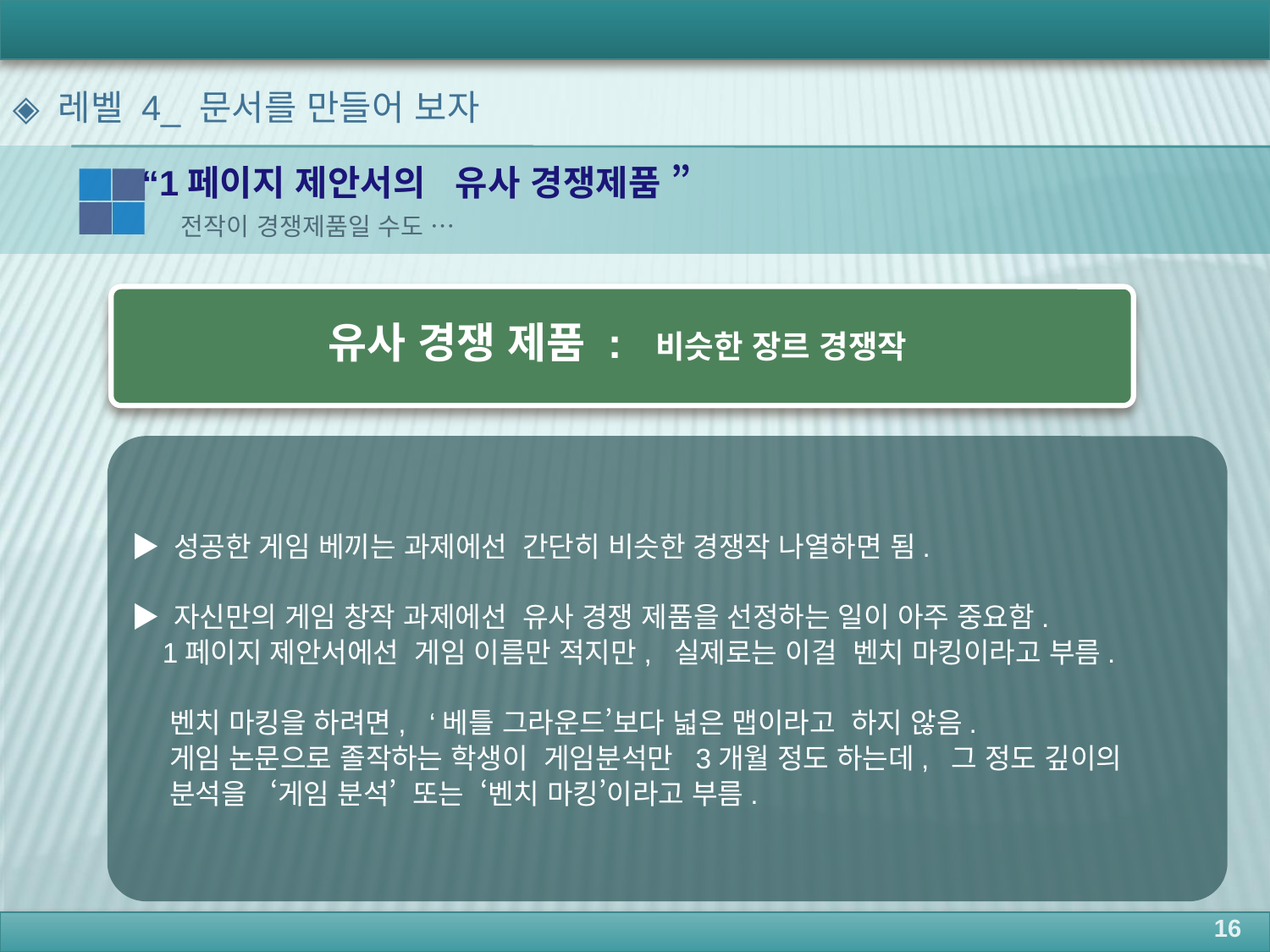

◈ 레벨 4_ 문서를 만들어 보자

“1페이지 제안서의   유사 경쟁제품 ”

전작이 경쟁제품일 수도 …
유사 경쟁 제품 :  비슷한 장르 경쟁작
▶ 성공한 게임 베끼는 과제에선  간단히 비슷한 경쟁작 나열하면 됨.

▶ 자신만의 게임 창작 과제에선  유사 경쟁 제품을 선정하는 일이 아주 중요함.
    1페이지 제안서에선  게임 이름만 적지만,  실제로는 이걸  벤치 마킹이라고 부름.

    벤치 마킹을 하려면,   ‘베틀 그라운드’보다 넓은 맵이라고  하지 않음.
    게임 논문으로 졸작하는 학생이  게임분석만  3개월 정도 하는데,  그 정도 깊이의
    분석을   ‘게임 분석’  또는  ‘벤치 마킹’이라고 부름.
16